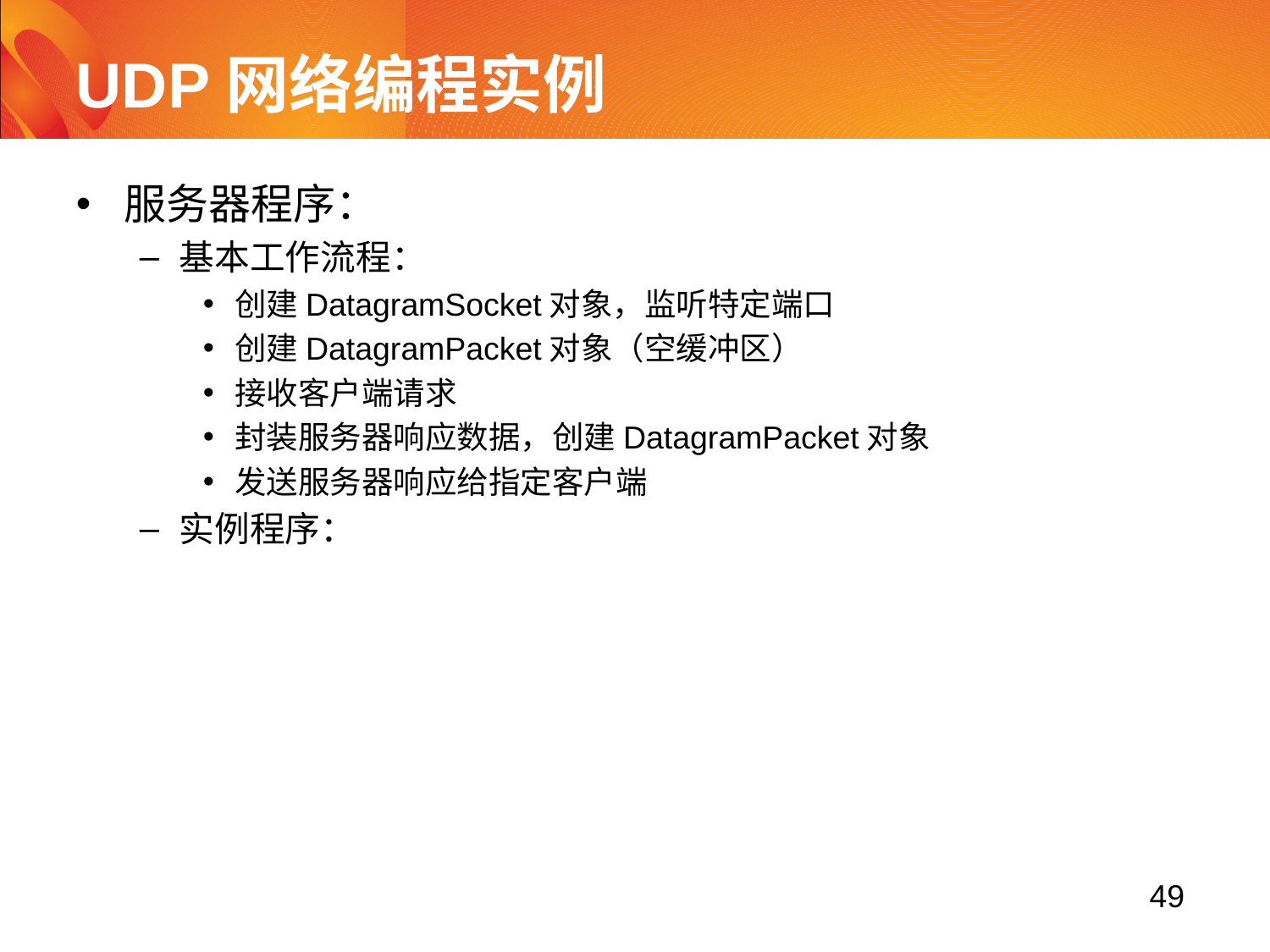

# UDP网络编程实例
服务器程序：
基本工作流程：
创建DatagramSocket对象，监听特定端口
创建DatagramPacket对象（空缓冲区）
接收客户端请求
封装服务器响应数据，创建DatagramPacket对象
发送服务器响应给指定客户端
实例程序：